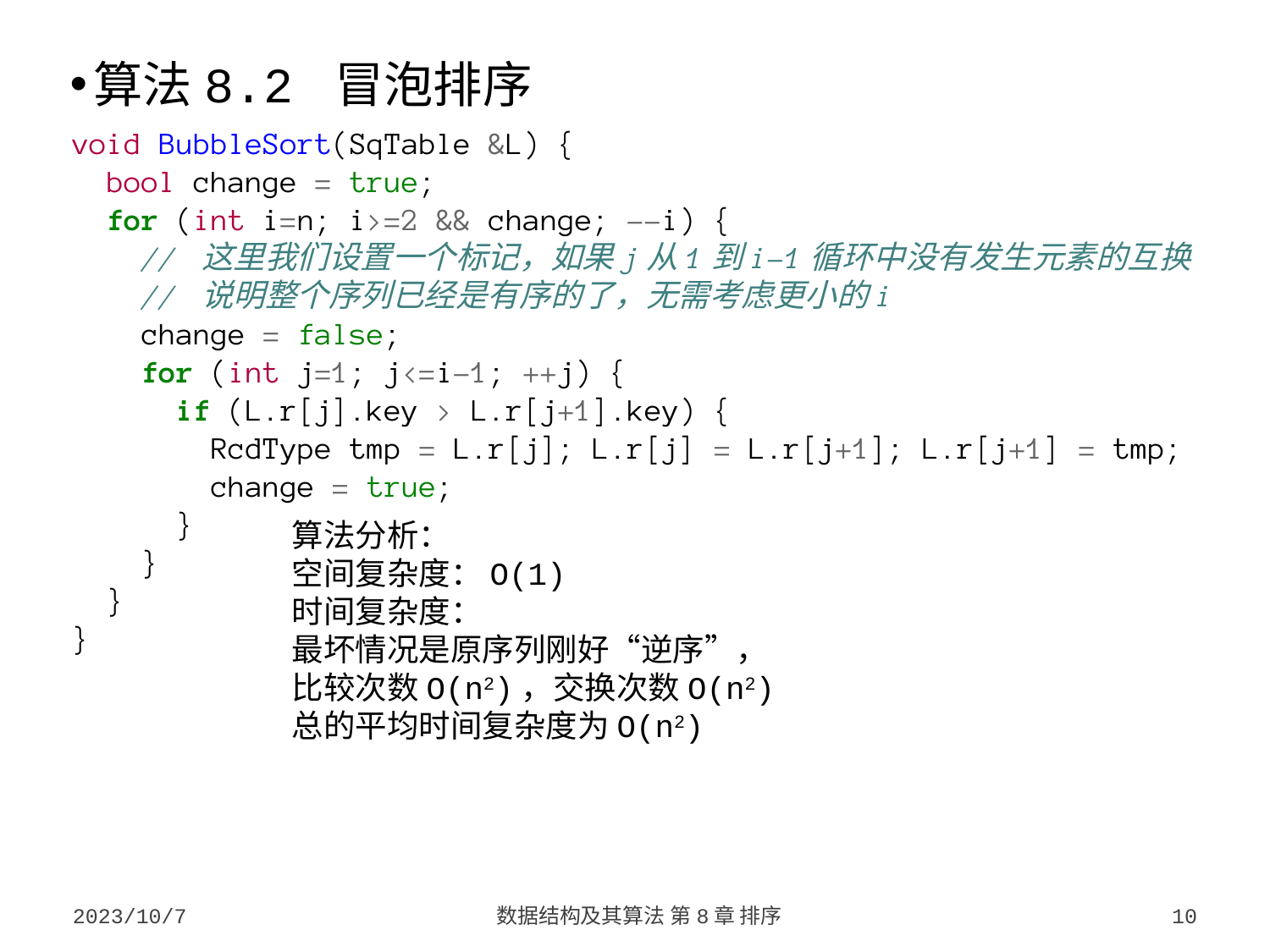

算法8.2 冒泡排序
void BubbleSort(SqTable &L) {
  bool change = true;
  for (int i=n; i>=2 && change; --i) {
    // 这里我们设置一个标记，如果j从1到i-1循环中没有发生元素的互换
    // 说明整个序列已经是有序的了，无需考虑更小的i
    change = false;
    for (int j=1; j<=i-1; ++j) {
      if (L.r[j].key > L.r[j+1].key) {
        RcdType tmp = L.r[j]; L.r[j] = L.r[j+1]; L.r[j+1] = tmp;
        change = true;
      }
    }
  }
}
算法分析：
空间复杂度：O(1)
时间复杂度：
最坏情况是原序列刚好“逆序”，
比较次数O(n2)，交换次数O(n2)
总的平均时间复杂度为O(n2)
2023/10/7
数据结构及其算法 第8章 排序
10